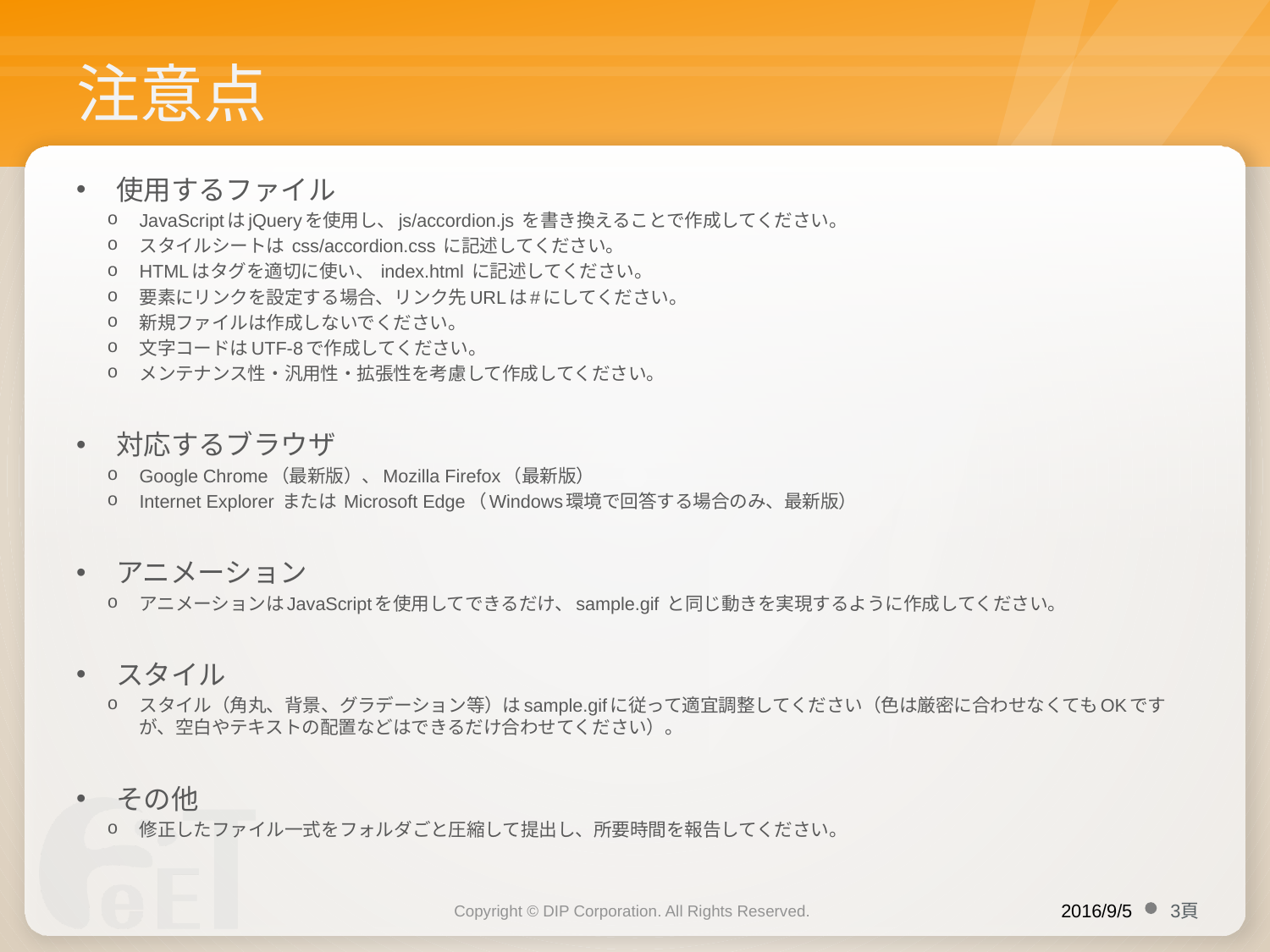

# 注意点
使用するファイル
JavaScriptはjQueryを使用し、js/accordion.js を書き換えることで作成してください。
スタイルシートは css/accordion.css に記述してください。
HTMLはタグを適切に使い、 index.html に記述してください。
要素にリンクを設定する場合、リンク先URLは#にしてください。
新規ファイルは作成しないでください。
文字コードはUTF-8で作成してください。
メンテナンス性・汎用性・拡張性を考慮して作成してください。

対応するブラウザ
Google Chrome（最新版）、Mozilla Firefox（最新版）
Internet Explorer または Microsoft Edge（Windows環境で回答する場合のみ、最新版）

アニメーション
アニメーションはJavaScriptを使用してできるだけ、sample.gif と同じ動きを実現するように作成してください。

スタイル
スタイル（角丸、背景、グラデーション等）はsample.gifに従って適宜調整してください（色は厳密に合わせなくてもOKですが、空白やテキストの配置などはできるだけ合わせてください）。

その他
修正したファイル一式をフォルダごと圧縮して提出し、所要時間を報告してください。
Copyright © DIP Corporation. All Rights Reserved.
2016/9/5
3頁